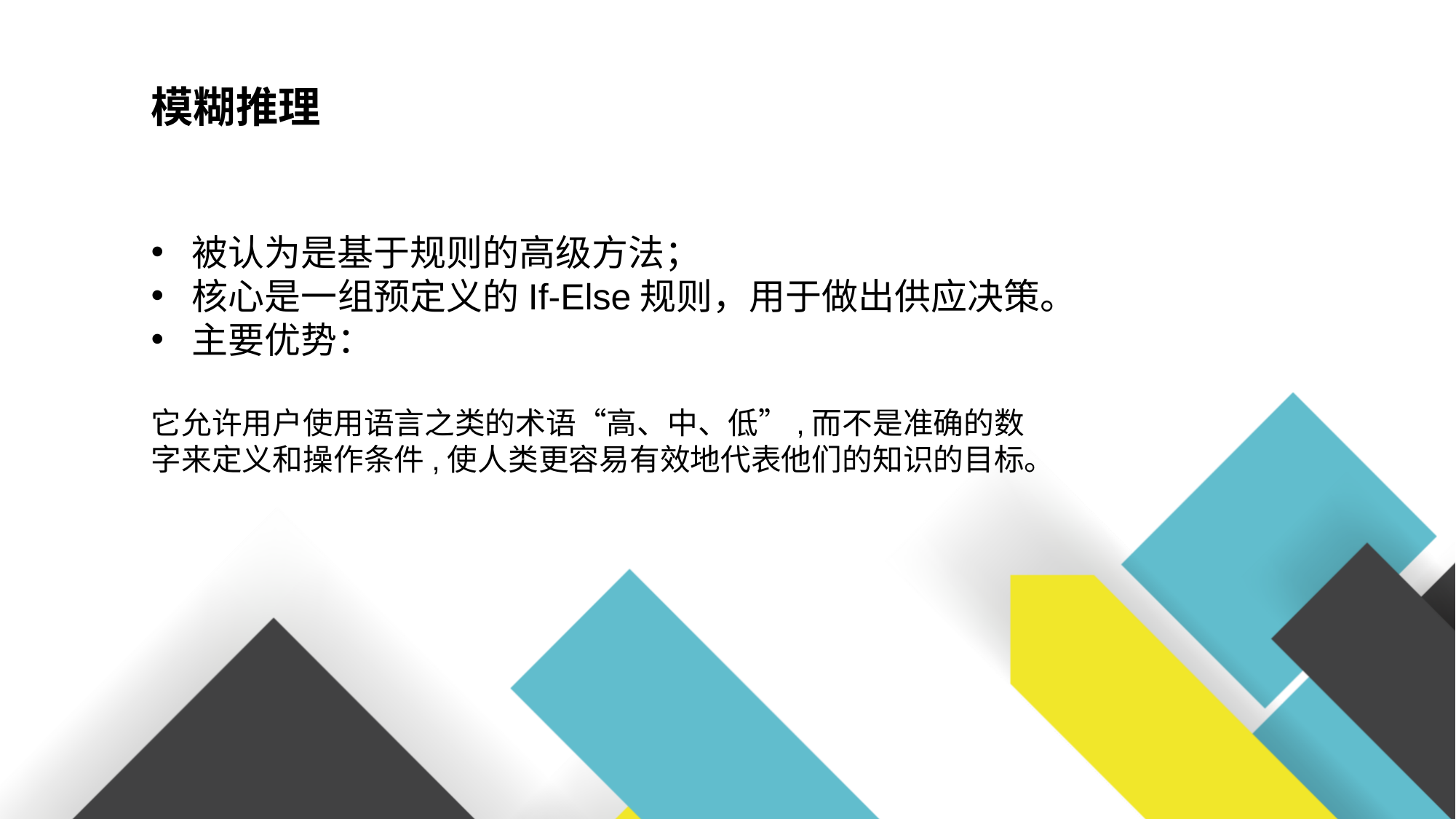

模糊推理
被认为是基于规则的高级方法；
核心是一组预定义的If-Else规则，用于做出供应决策。
主要优势：

它允许用户使用语言之类的术语“高、中、低”,而不是准确的数字来定义和操作条件,使人类更容易有效地代表他们的知识的目标。